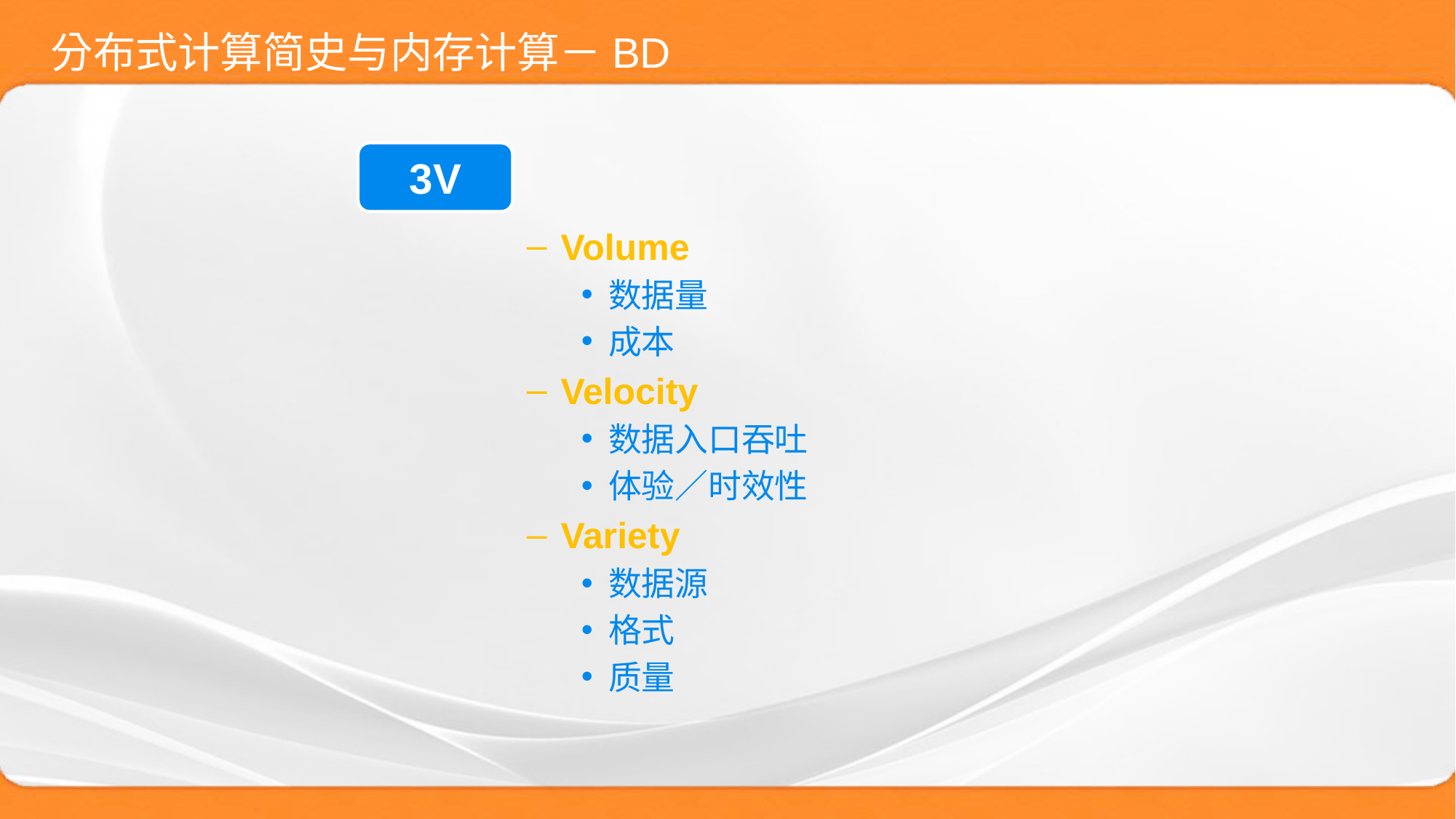

# 分布式计算简史与内存计算－BD
3V

Volume
数据量
成本
Velocity
数据入口吞吐
体验／时效性
Variety
数据源
格式
质量